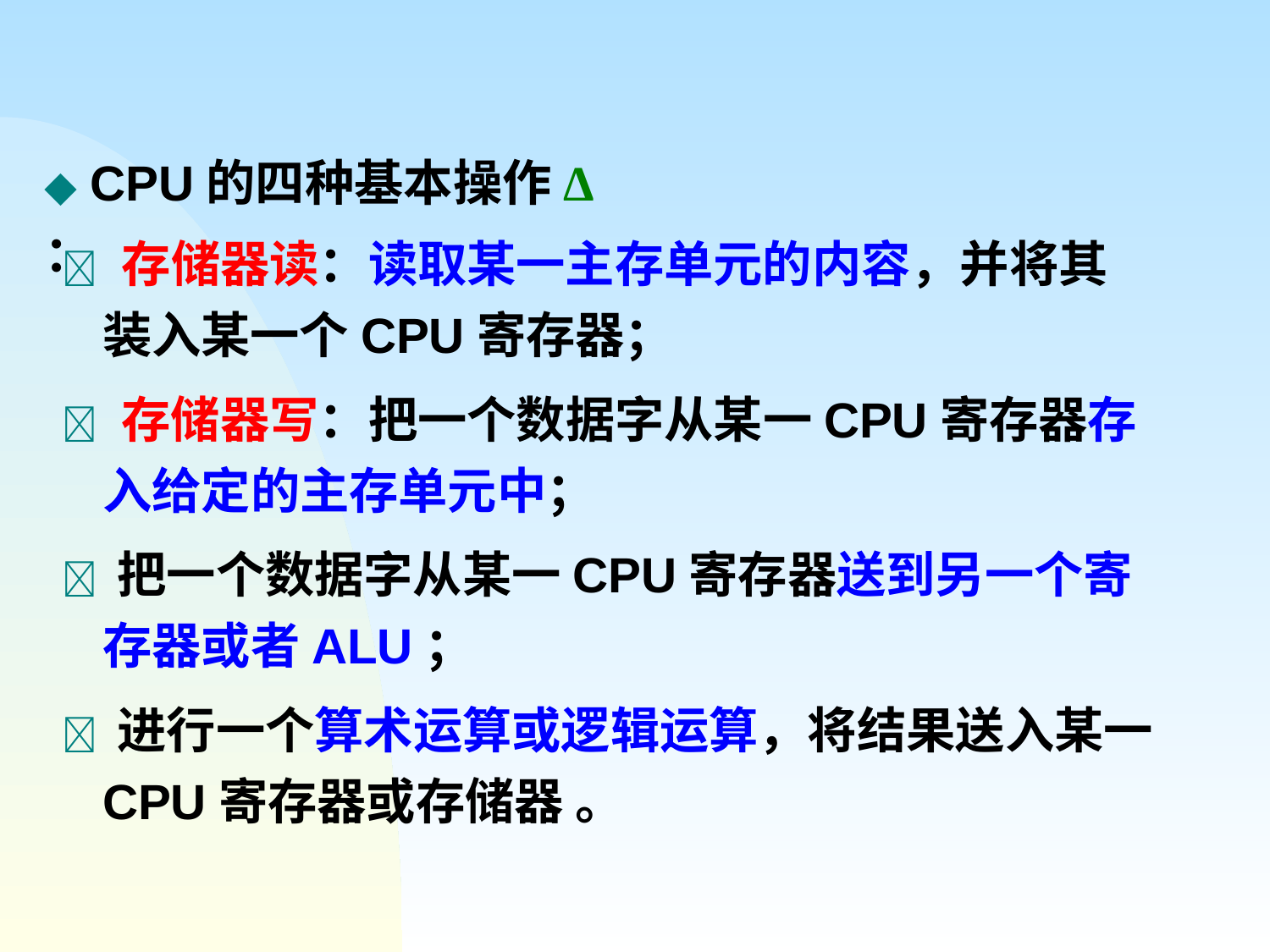

◆ CPU的四种基本操作Δ ：
•  存储器读：读取某一主存单元的内容，并将其装入某一个CPU寄存器；
•  存储器写：把一个数据字从某一CPU寄存器存入给定的主存单元中；
• 把一个数据字从某一CPU寄存器送到另一个寄存器或者ALU；
• 进行一个算术运算或逻辑运算，将结果送入某一CPU寄存器或存储器 。
98